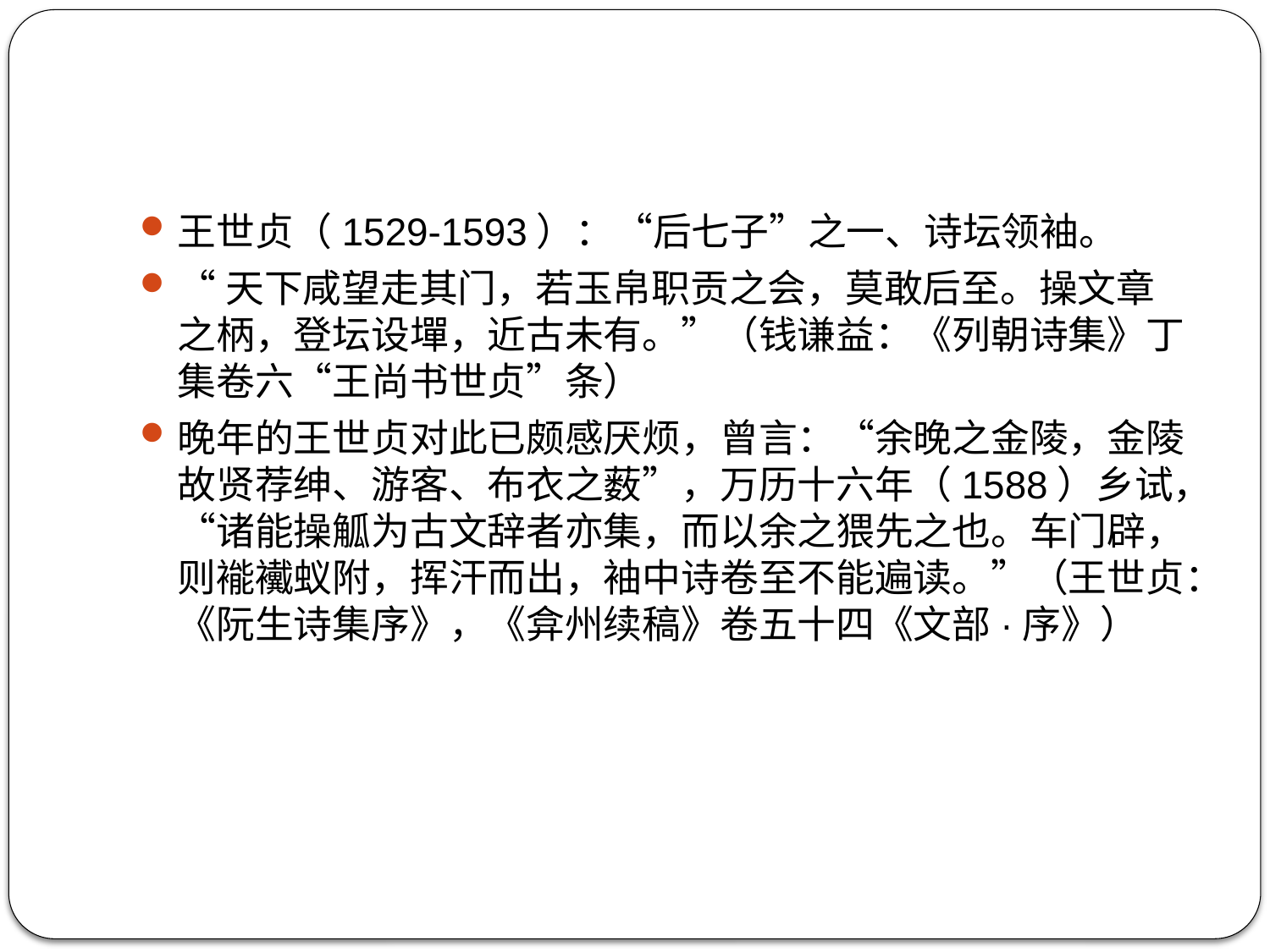

#
王世贞（1529-1593）：“后七子”之一、诗坛领袖。
“天下咸望走其门，若玉帛职贡之会，莫敢后至。操文章之柄，登坛设墠，近古未有。”（钱谦益：《列朝诗集》丁集卷六“王尚书世贞”条）
晚年的王世贞对此已颇感厌烦，曾言：“余晚之金陵，金陵故贤荐绅、游客、布衣之薮”，万历十六年（1588）乡试，“诸能操觚为古文辞者亦集，而以余之猥先之也。车门辟，则褦襶蚁附，挥汗而出，袖中诗卷至不能遍读。”（王世贞：《阮生诗集序》，《弇州续稿》卷五十四《文部·序》）